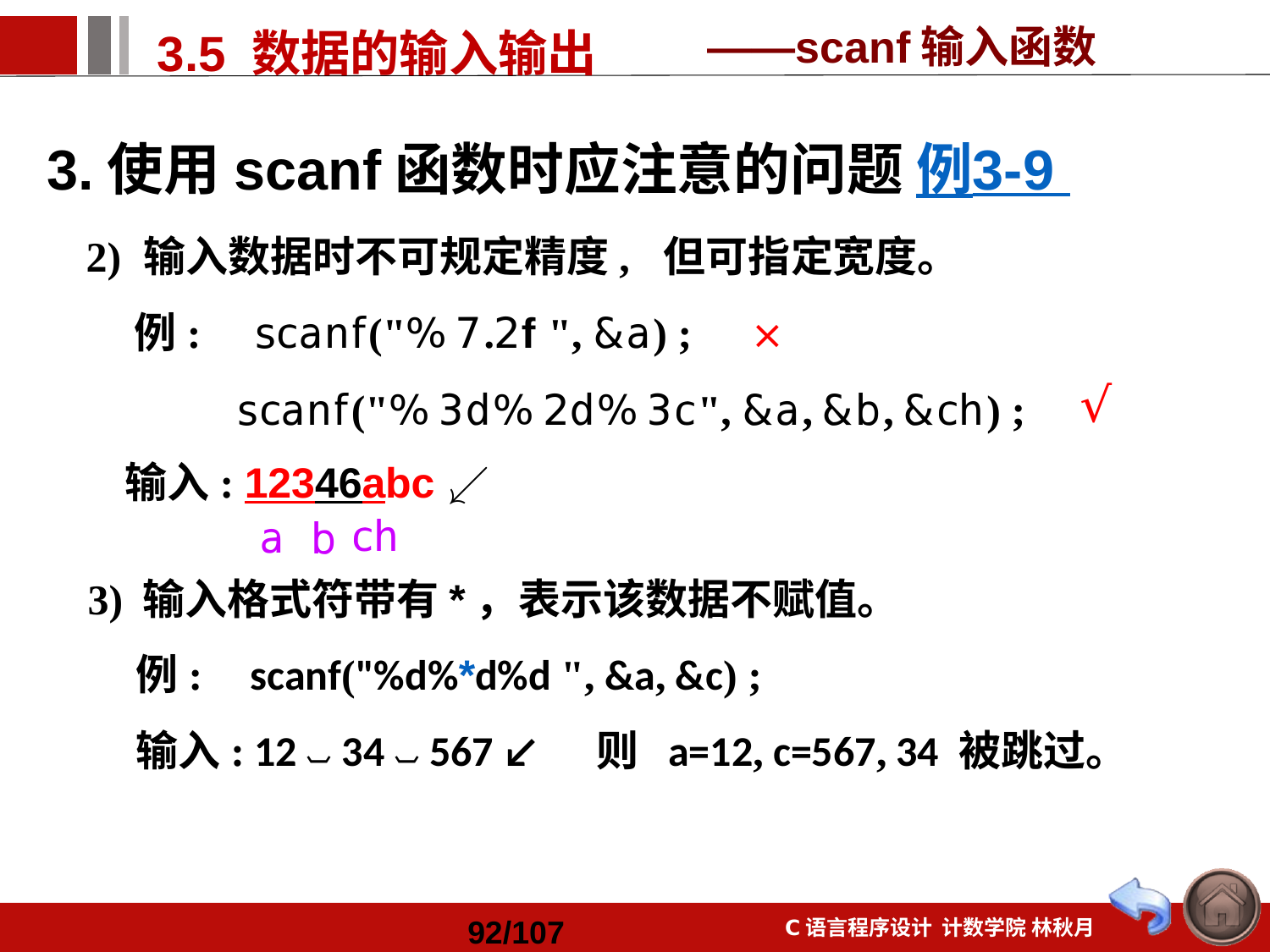

——scanf输入函数
3.使用scanf函数时应注意的问题 例3-9

2) 输入数据时不可规定精度,  但可指定宽度。
    例:     scanf("%7.2f ", &a) ;
      scanf("%3d%2d%3c", &a, &b, &ch) ;
   输入: 12346abc ↙
×
√
ch
a
b
3) 输入格式符带有*，表示该数据不赋值。
    例:     scanf("%d%*d%d ", &a, &c) ;
    输入: 12︺34︺567 ↙     则  a=12, c=567, 34 被跳过。